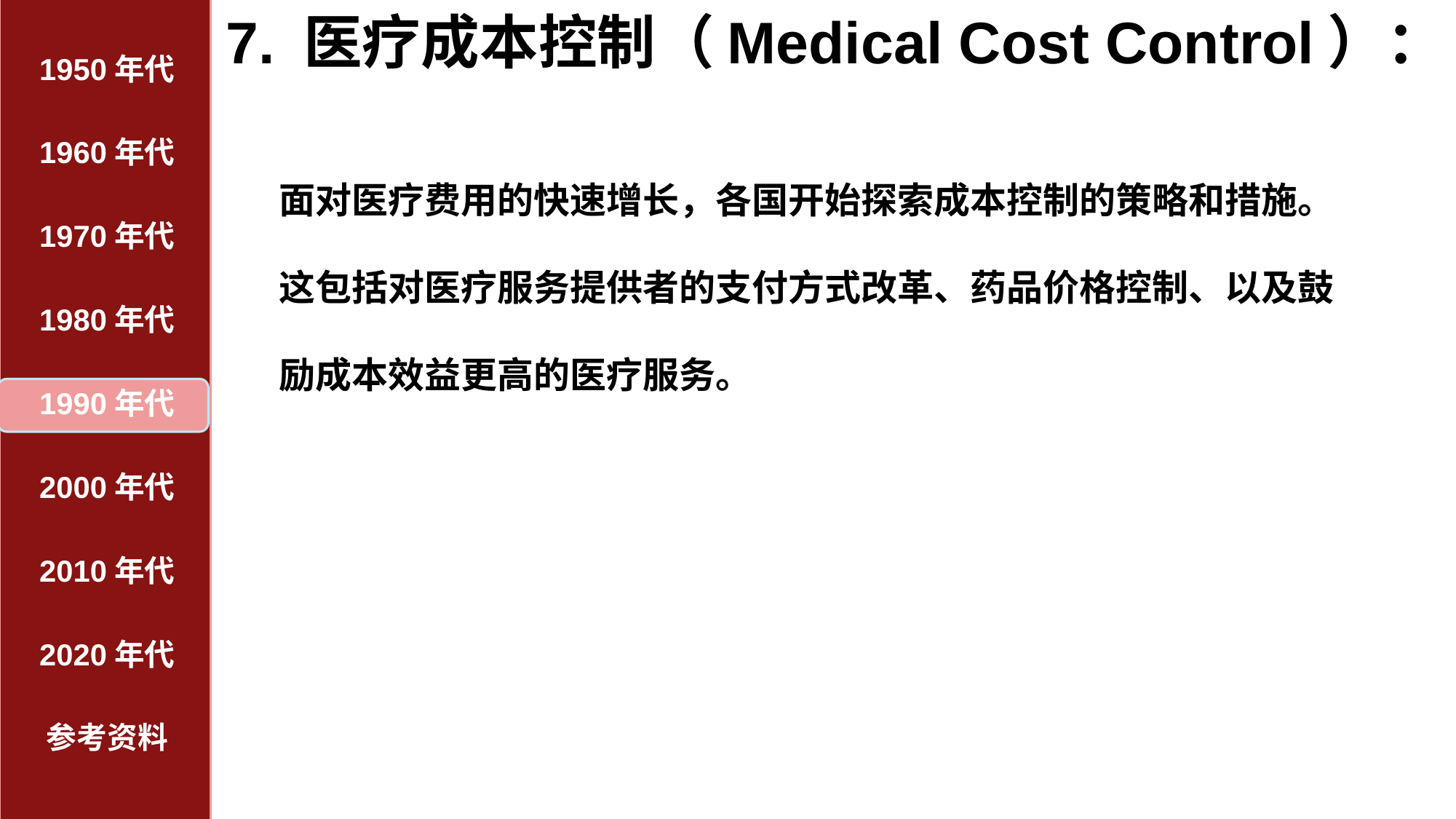

# 7. 医疗成本控制（Medical Cost Control）：

1950年代
1960年代
面对医疗费用的快速增长，各国开始探索成本控制的策略和措施。这包括对医疗服务提供者的支付方式改革、药品价格控制、以及鼓励成本效益更高的医疗服务。
1970年代
1980年代

1990年代

2000年代
2010年代
2020年代
参考资料